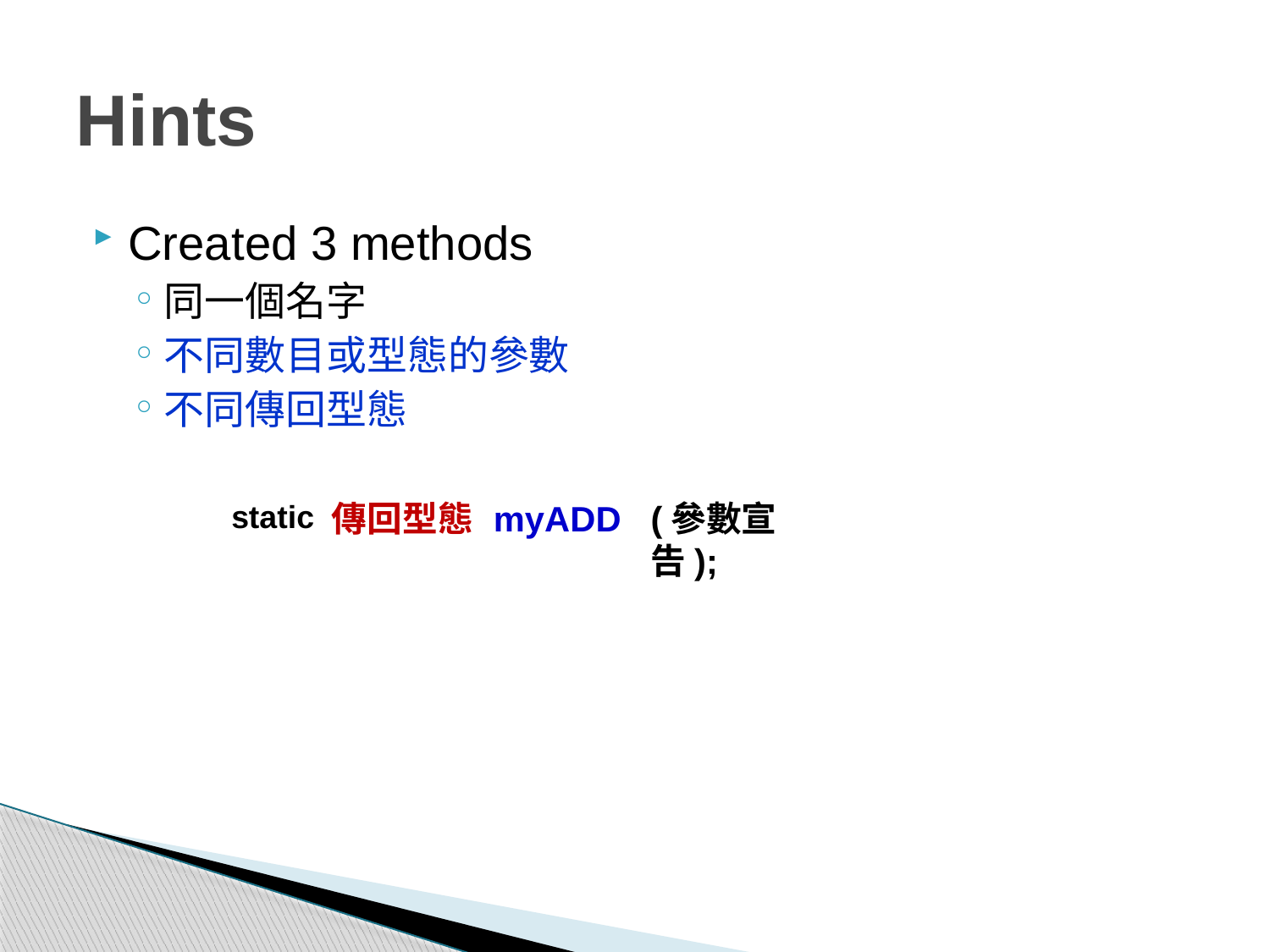

# Hints
Created 3 methods
同一個名字
不同數目或型態的參數
不同傳回型態

static
傳回型態
myADD
(參數宣告);